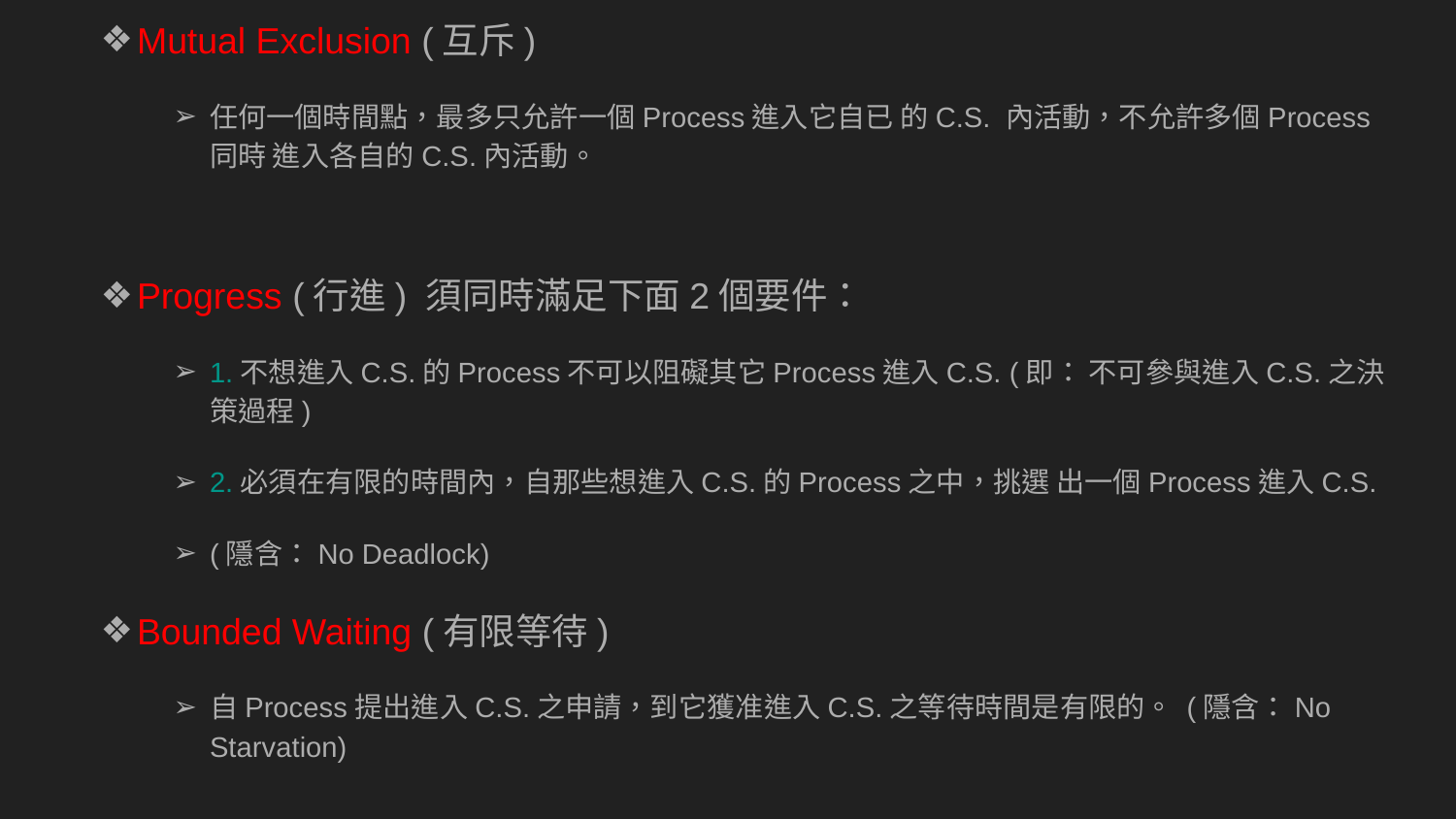

Mutual Exclusion (互斥)
任何一個時間點，最多只允許一個Process進入它自已 的C.S. 內活動，不允許多個Process同時 進入各自的C.S.內活動。

Progress (行進) 須同時滿足下面2個要件：
1.不想進入C.S.的Process不可以阻礙其它Process進入C.S. (即： 不可參與進入C.S.之決策過程)
2.必須在有限的時間內，自那些想進入C.S.的Process之中，挑選 出一個Process進入C.S.
(隱含：No Deadlock)
Bounded Waiting (有限等待)
自Process提出進入C.S.之申請，到它獲准進入C.S.之等待時間是有限的。 (隱含：No Starvation)
# 臨界區段(critical section) 三個條件